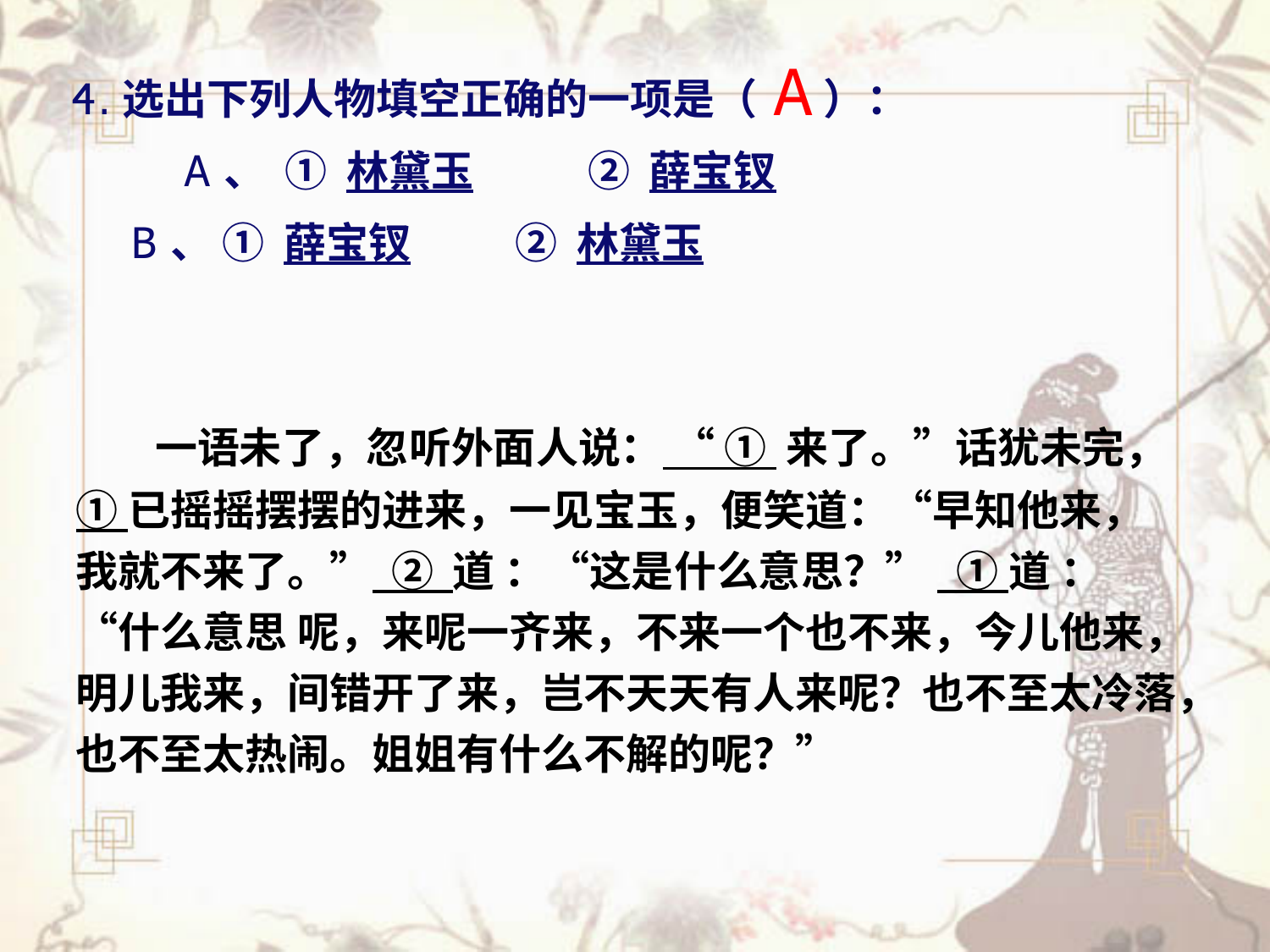

A
4.选出下列人物填空正确的一项是（       ）：
         A、  ①  林黛玉            ②  薛宝钗
     B、 ①  薛宝钗           ②  林黛玉

      一语未了，忽听外面人说： “ ①  来了。”话犹未完， ① 已摇摇摆摆的进来，一见宝玉，便笑道：“早知他来，我就不来了。”  ②  道 ：“这是什么意思？”   ① 道 ：“什么意思 呢，来呢一齐来，不来一个也不来，今儿他来，明儿我来，间错开了来，岂不天天有人来呢？也不至太冷落，也不至太热闹。姐姐有什么不解的呢？”